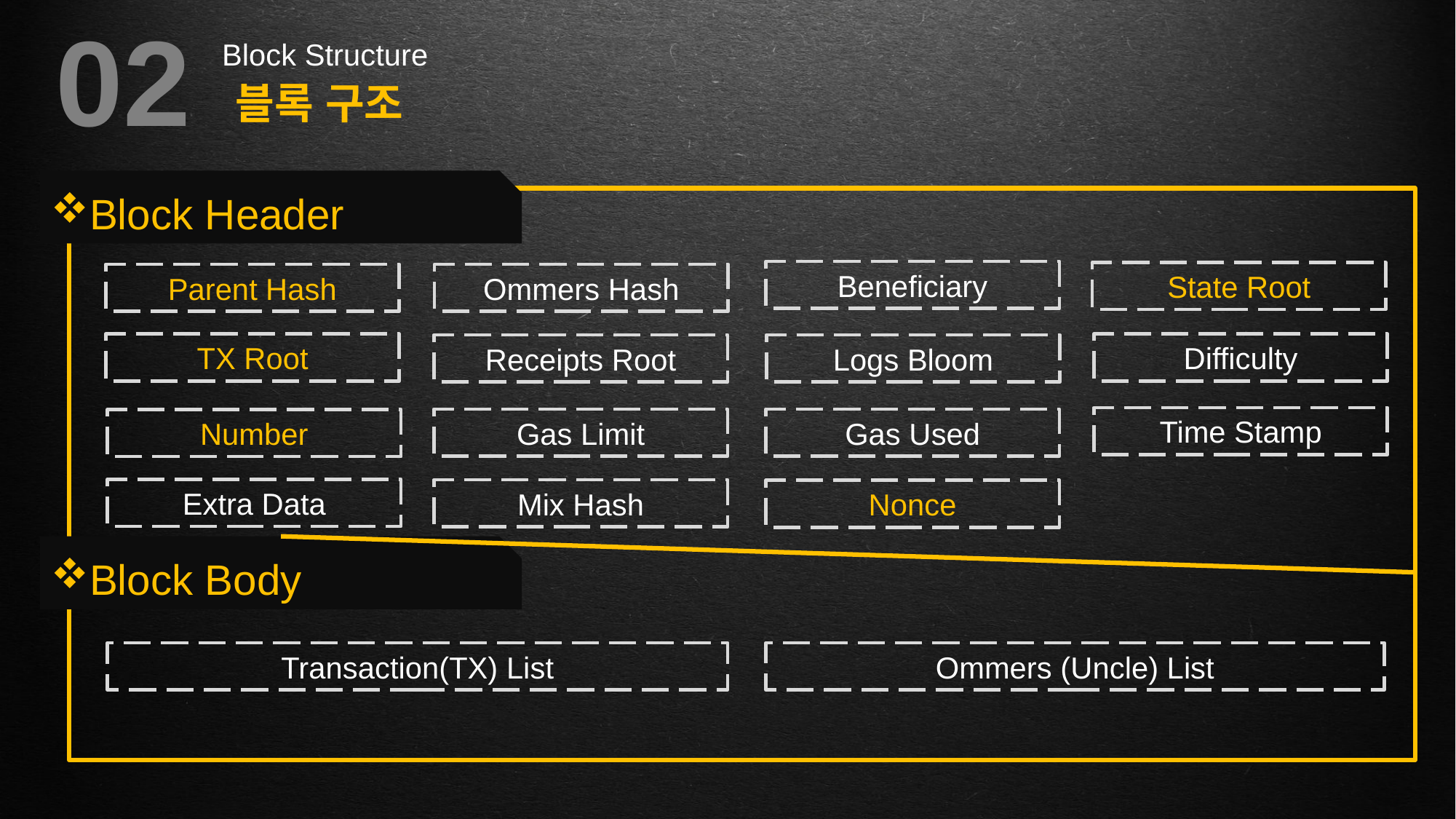

02
Block Structure
블록 구조
Block Header

Beneficiary
State Root
Ommers Hash
Parent Hash
TX Root
Difficulty
Receipts Root
Logs Bloom
Time Stamp
Gas Limit
Gas Used
Number
Extra Data
Mix Hash
Nonce
Block Body
Transaction(TX) List
Ommers (Uncle) List